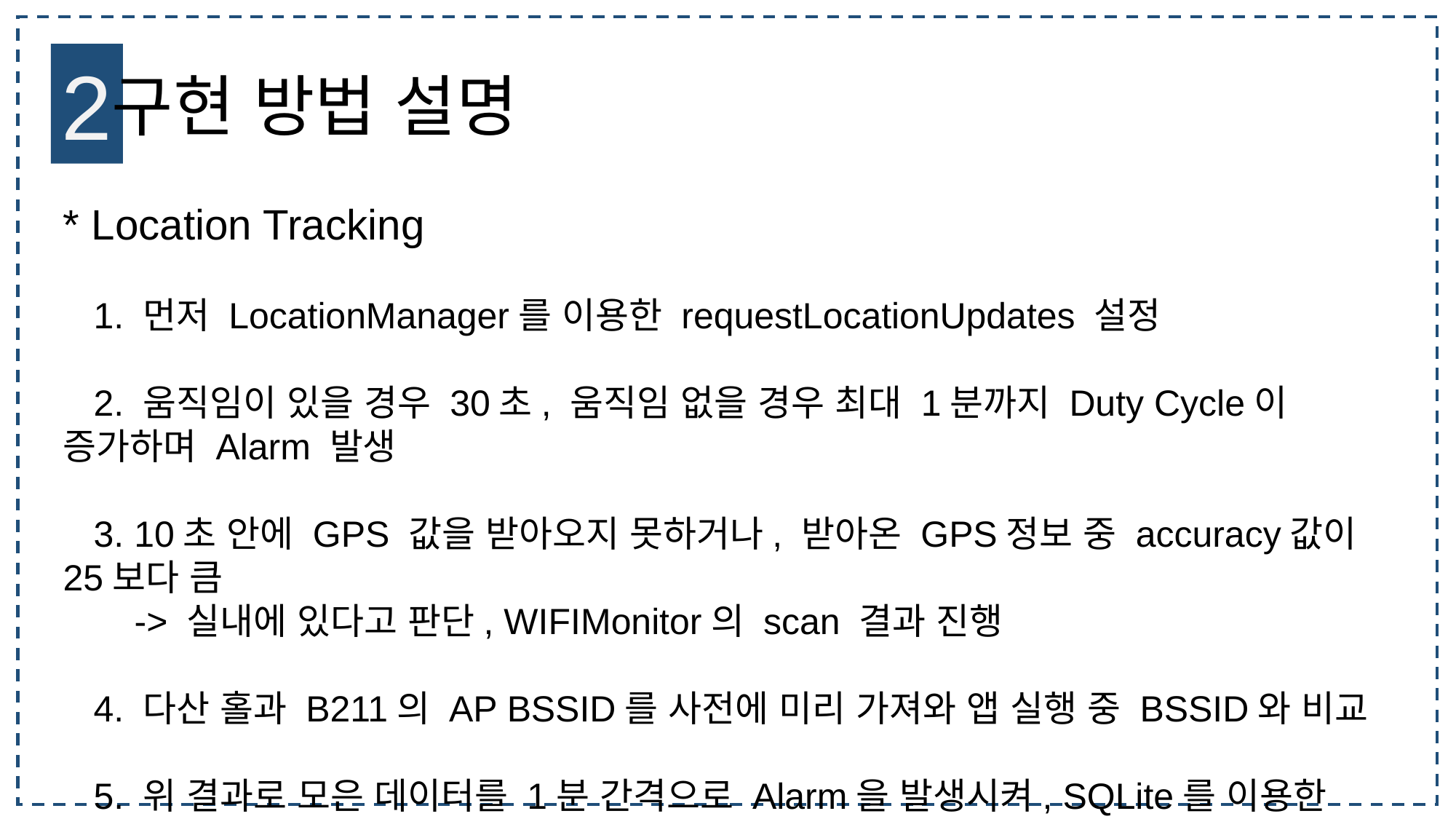

2
구현 방법 설명
* Location Tracking

   1. 먼저 LocationManager를 이용한 requestLocationUpdates 설정

   2. 움직임이 있을 경우 30초, 움직임 없을 경우 최대 1분까지 Duty Cycle이 증가하며 Alarm 발생

   3. 10초 안에 GPS 값을 받아오지 못하거나, 받아온 GPS정보 중 accuracy값이 25보다 큼
       -> 실내에 있다고 판단, WIFIMonitor의 scan 결과 진행

   4. 다산 홀과 B211의 AP BSSID를 사전에 미리 가져와 앱 실행 중 BSSID와 비교

   5. 위 결과로 모은 데이터를 1분 간격으로 Alarm을 발생시켜, SQLite를 이용한 DB에 저장